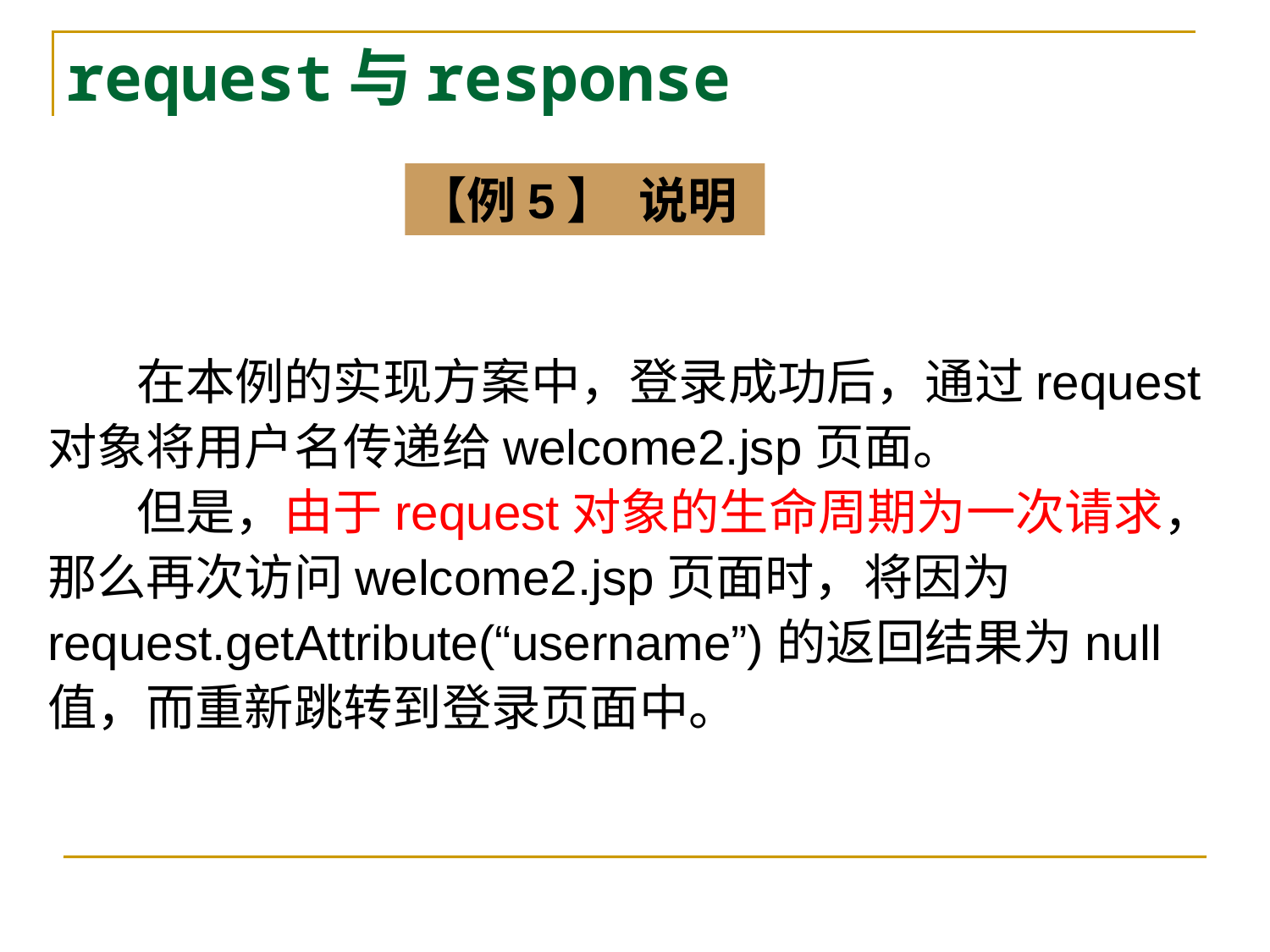

# request与response
【例5】  说明
       在本例的实现方案中，登录成功后，通过request对象将用户名传递给welcome2.jsp页面。
       但是，由于request对象的生命周期为一次请求，那么再次访问welcome2.jsp页面时，将因为request.getAttribute(“username”)的返回结果为null值，而重新跳转到登录页面中。